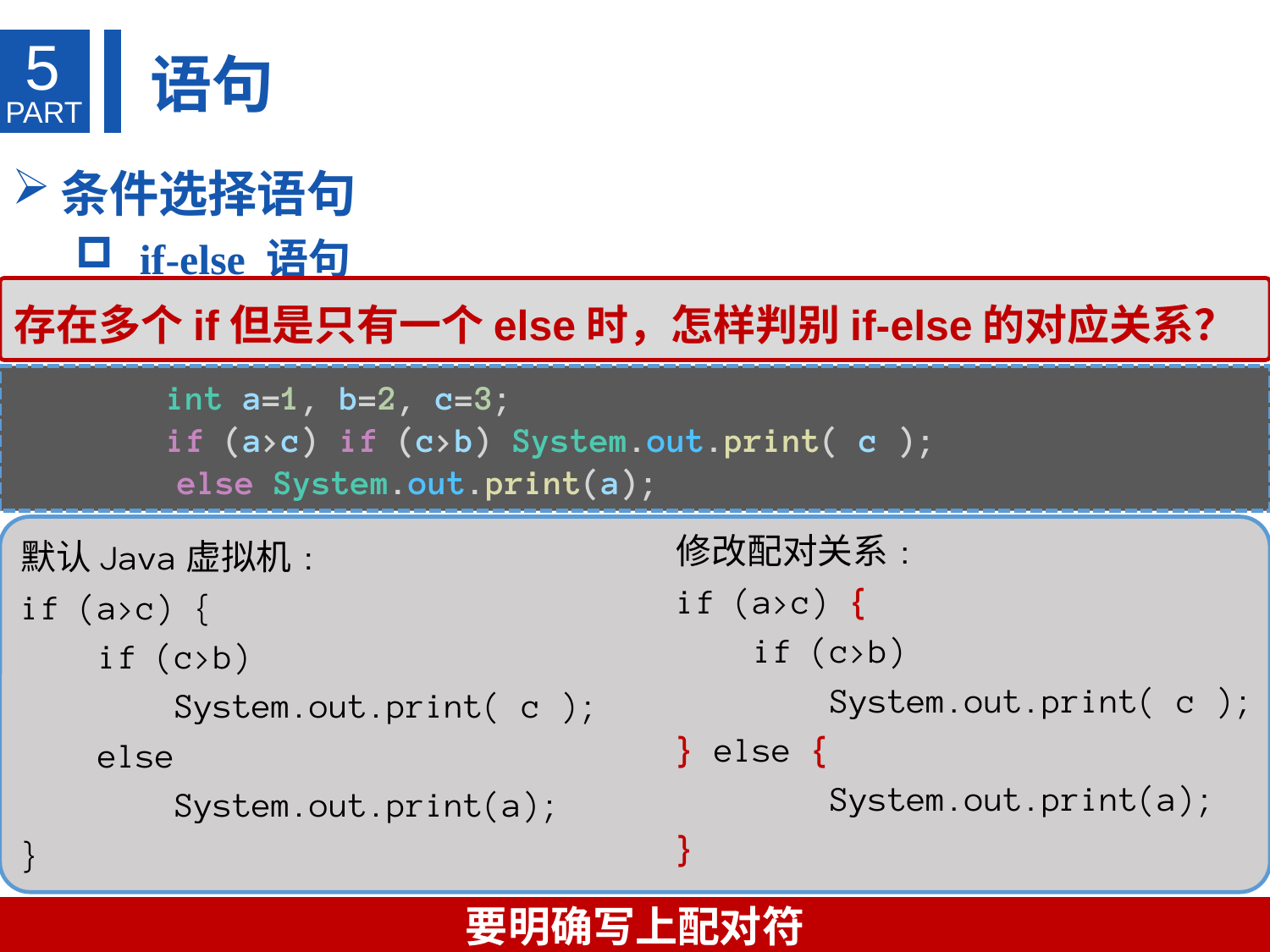

5
语句
PART
条件选择语句
if-else 语句

存在多个if但是只有一个else时，怎样判别if-else的对应关系？
        int a=1, b=2, c=3;
        if (a>c) if (c>b) System.out.print( c );
	  else System.out.print(a);
默认Java虚拟机:
if (a>c) {
    if (c>b)
        System.out.print( c );
    else
        System.out.print(a);
}
修改配对关系:
if (a>c) {
    if (c>b)
        System.out.print( c );
} else {
        System.out.print(a);
}
要明确写上配对符